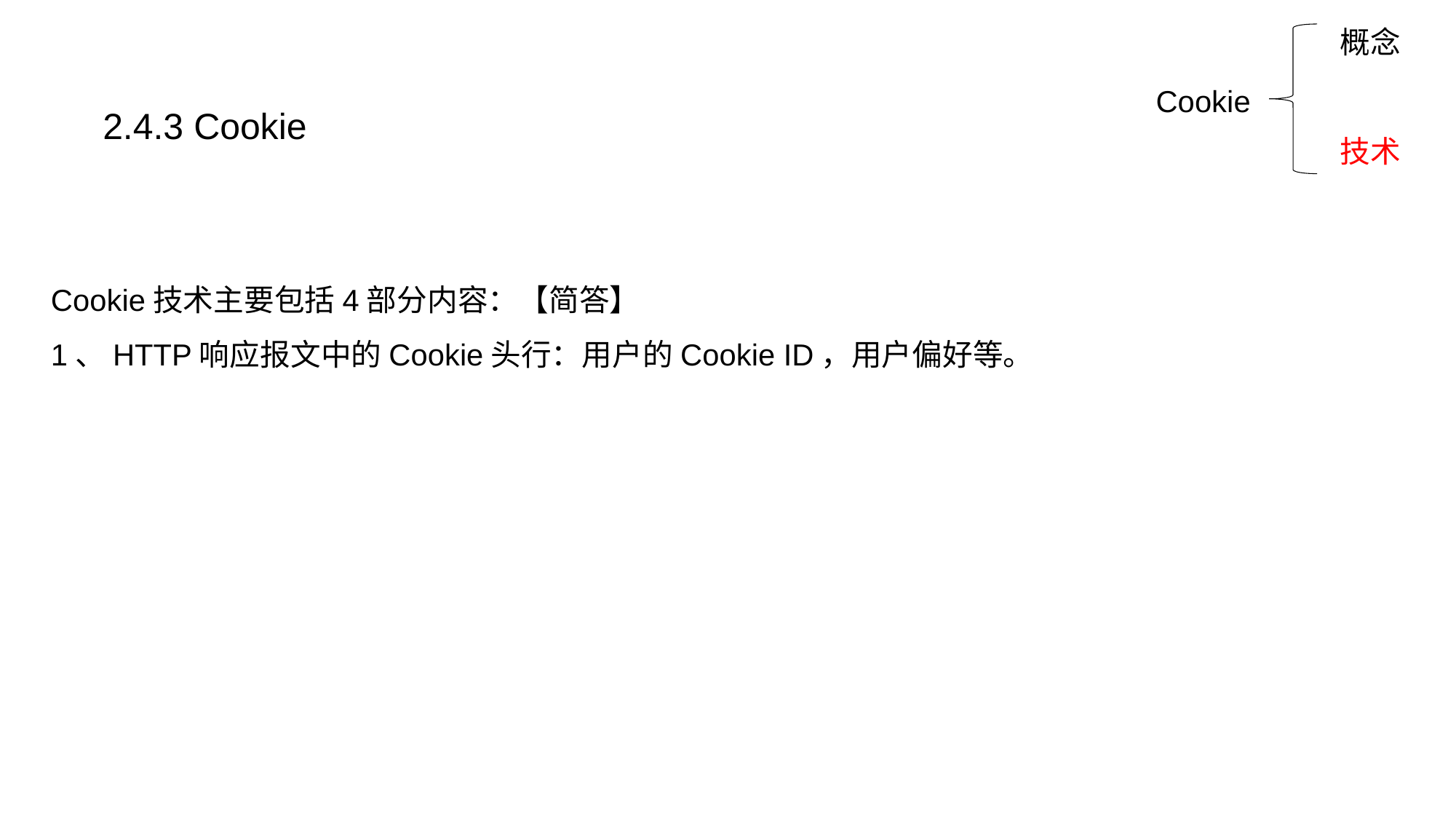

概念

技术

Cookie
2.4.3 Cookie
Cookie技术主要包括4部分内容：【简答】
1、HTTP响应报文中的Cookie头行：用户的Cookie ID，用户偏好等。